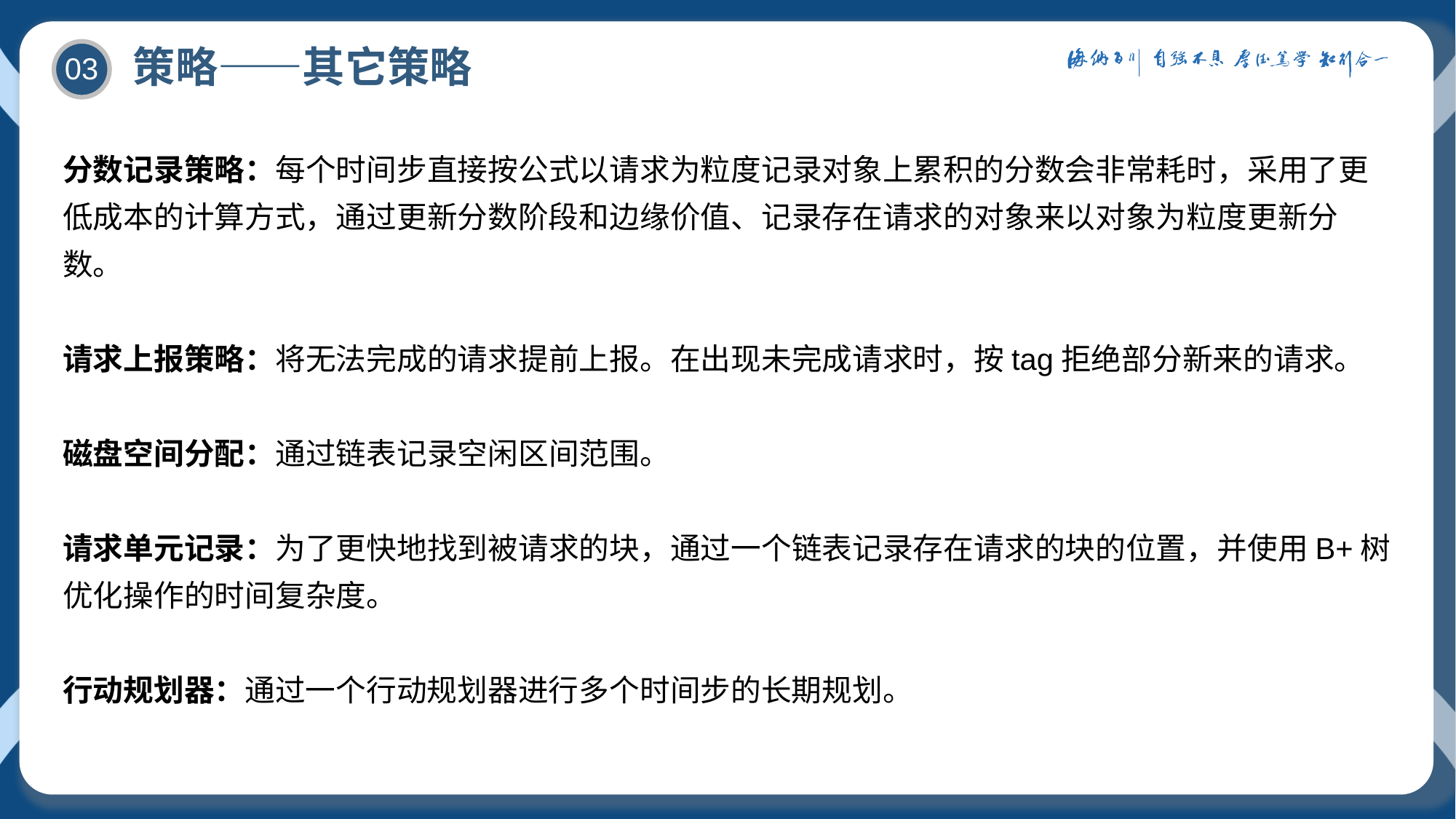

策略——其它策略

03
分数记录策略：每个时间步直接按公式以请求为粒度记录对象上累积的分数会非常耗时，采用了更低成本的计算方式，通过更新分数阶段和边缘价值、记录存在请求的对象来以对象为粒度更新分数。

请求上报策略：将无法完成的请求提前上报。在出现未完成请求时，按tag拒绝部分新来的请求。

磁盘空间分配：通过链表记录空闲区间范围。

请求单元记录：为了更快地找到被请求的块，通过一个链表记录存在请求的块的位置，并使用B+树优化操作的时间复杂度。

行动规划器：通过一个行动规划器进行多个时间步的长期规划。